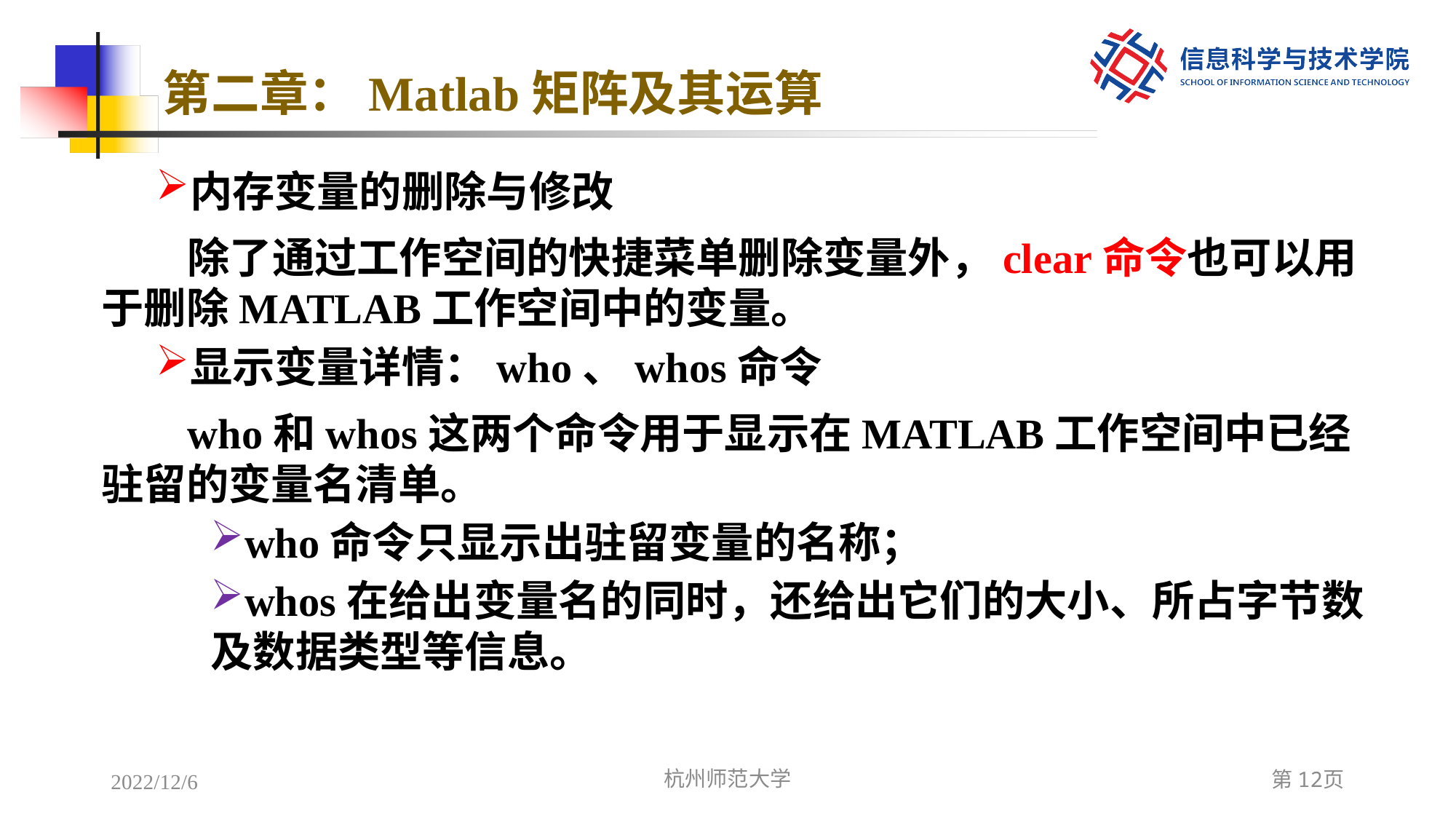

# 第二章：Matlab矩阵及其运算
内存变量的删除与修改
除了通过工作空间的快捷菜单删除变量外，clear命令也可以用于删除MATLAB工作空间中的变量。
显示变量详情：who、whos命令
who和whos这两个命令用于显示在MATLAB工作空间中已经驻留的变量名清单。
who命令只显示出驻留变量的名称；
whos在给出变量名的同时，还给出它们的大小、所占字节数及数据类型等信息。

2022/12/6
杭州师范大学
第12页